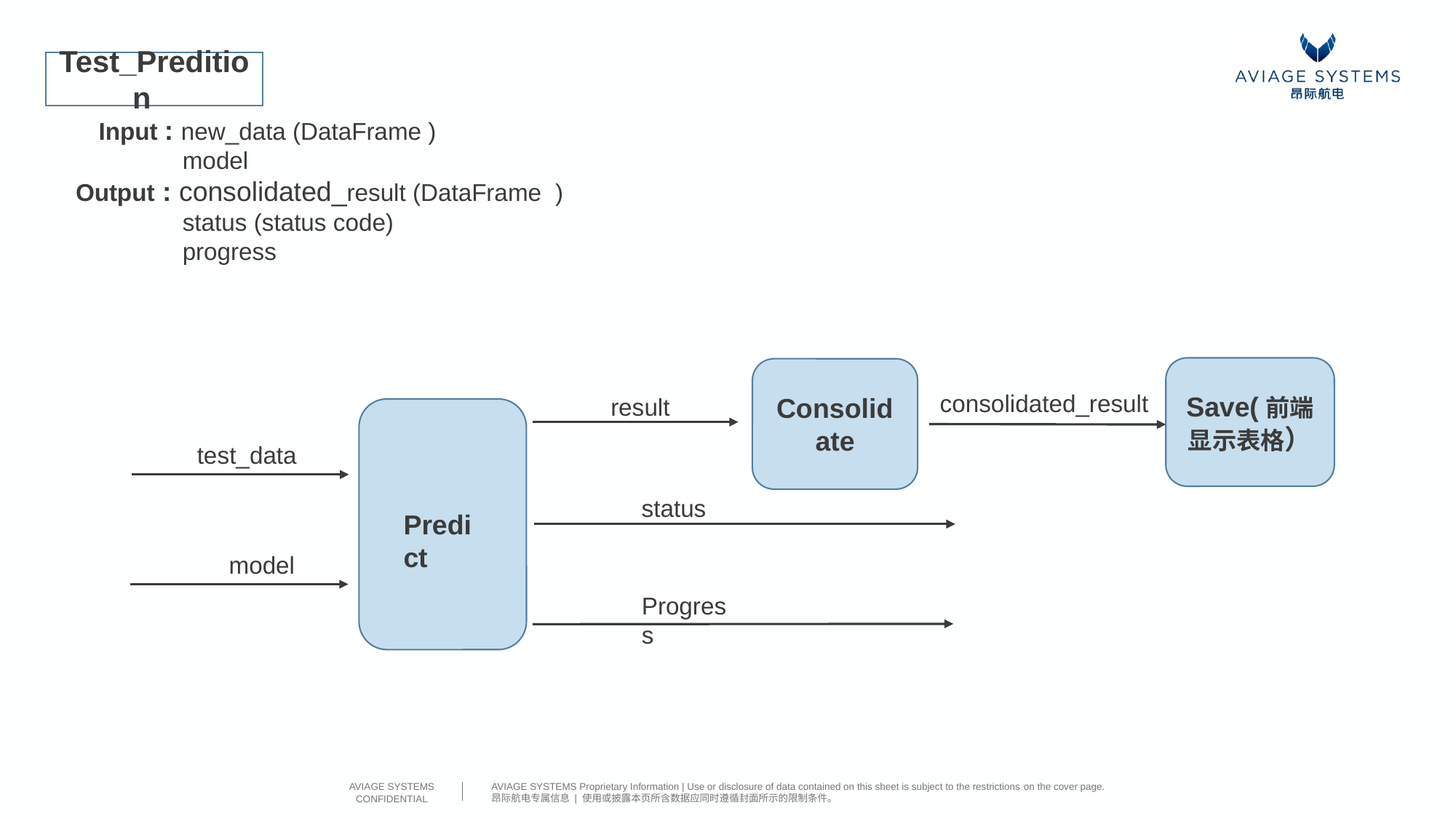

Test_Predition
    Input : new_data (DataFrame )
                 model
 Output : consolidated_result (DataFrame  )
                 status (status code)
                 progress
Save(前端显示表格）
Consolidate
consolidated_result
 result

test_data
status
Predict
model
Progress